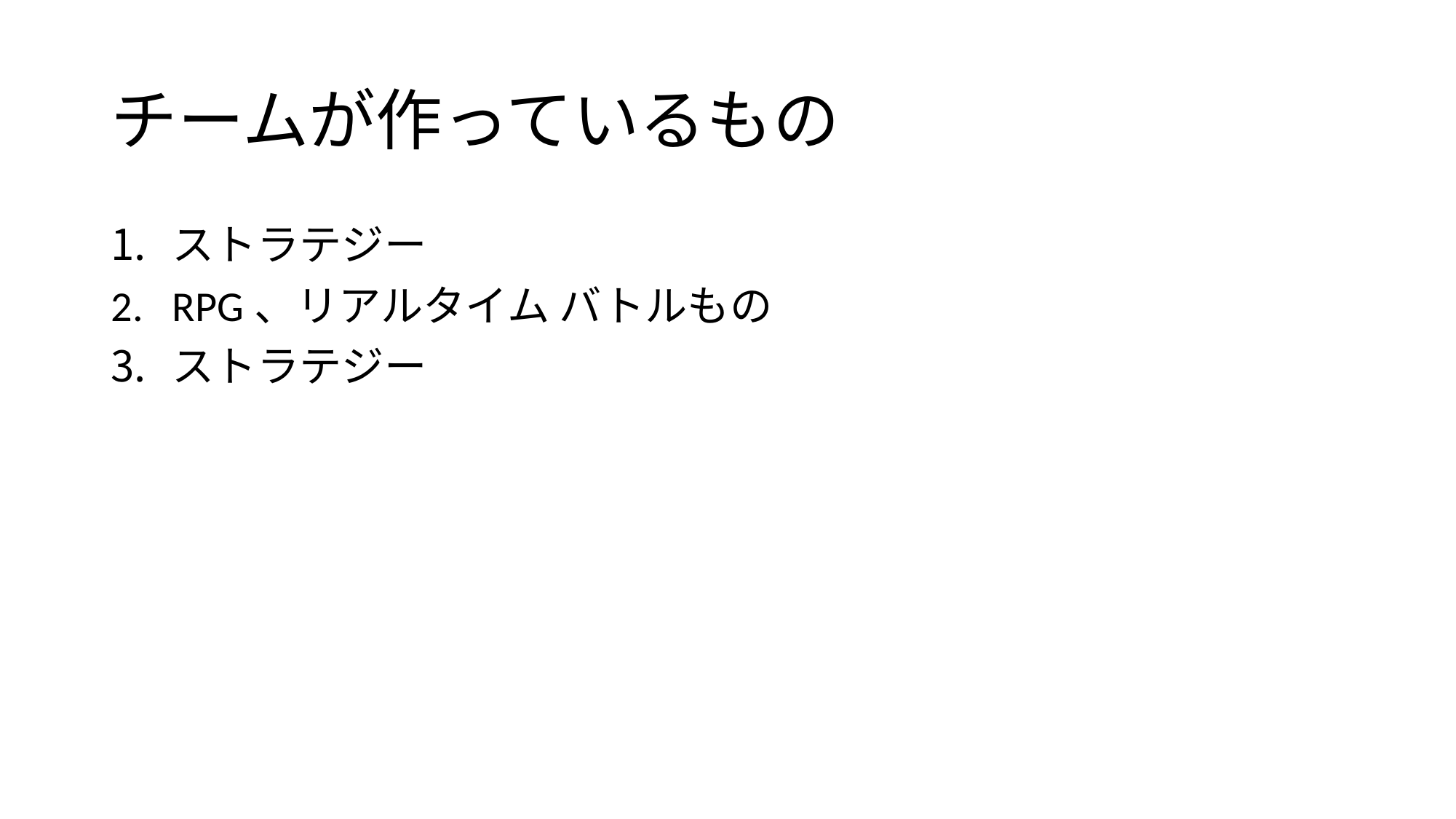

# チームが作っているもの
ストラテジー
RPG、リアルタイム バトルもの
ストラテジー